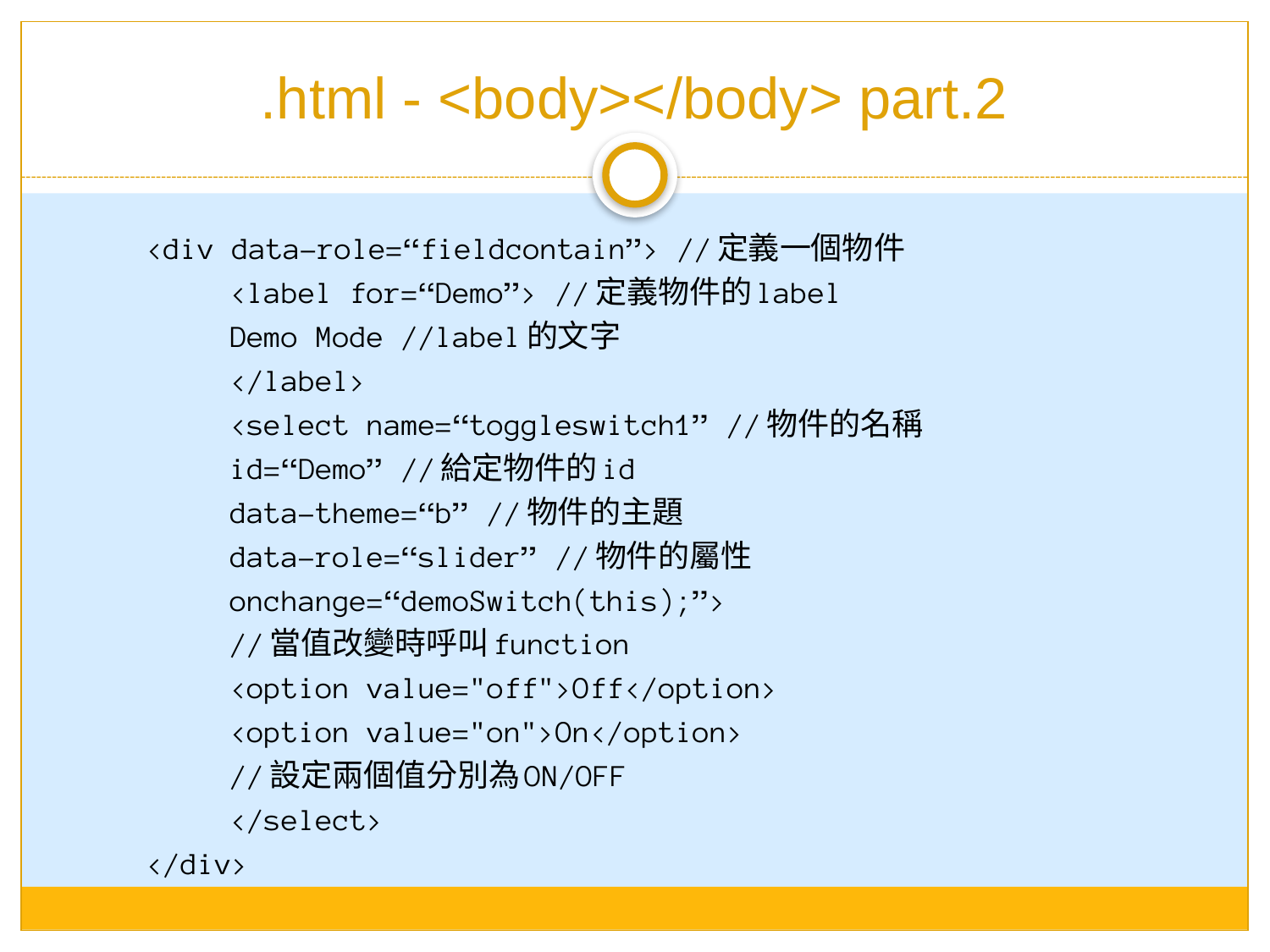

# .html - <body></body> part.2
<div data-role=“fieldcontain”> //定義一個物件
	<label for=“Demo”> //定義物件的label
	Demo Mode //label的文字
	</label>
	<select name=“toggleswitch1” //物件的名稱
	id=“Demo” //給定物件的id
	data-theme=“b” //物件的主題
	data-role=“slider” //物件的屬性
	onchange=“demoSwitch(this);”>
	//當值改變時呼叫function
		<option value="off">Off</option>
		<option value="on">On</option>
		//設定兩個值分別為ON/OFF
	</select>
</div>